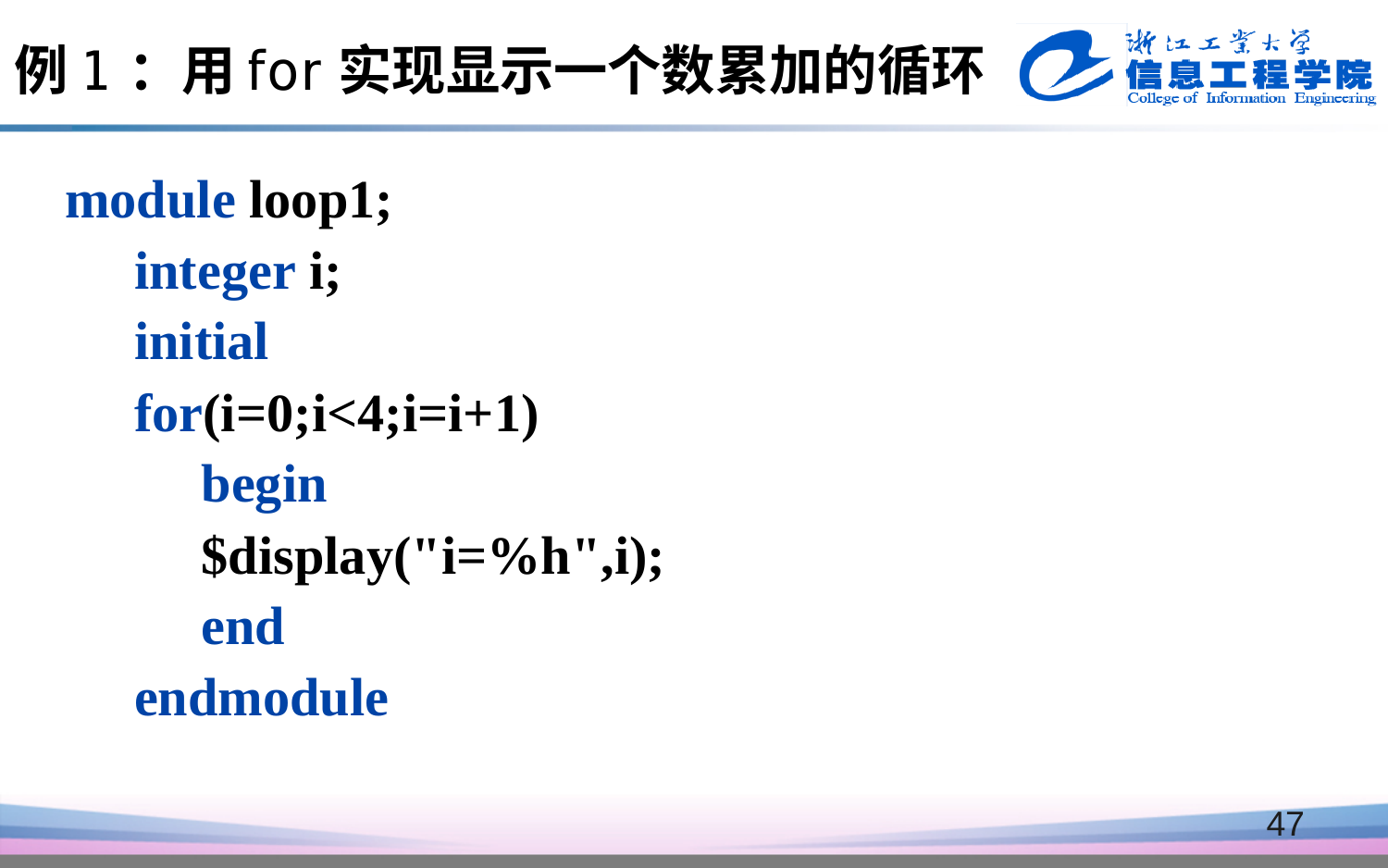

例1：用for实现显示一个数累加的循环
module loop1;
integer i;
initial
for(i=0;i<4;i=i+1)
     begin
     $display("i=%h",i);
     end
endmodule
47